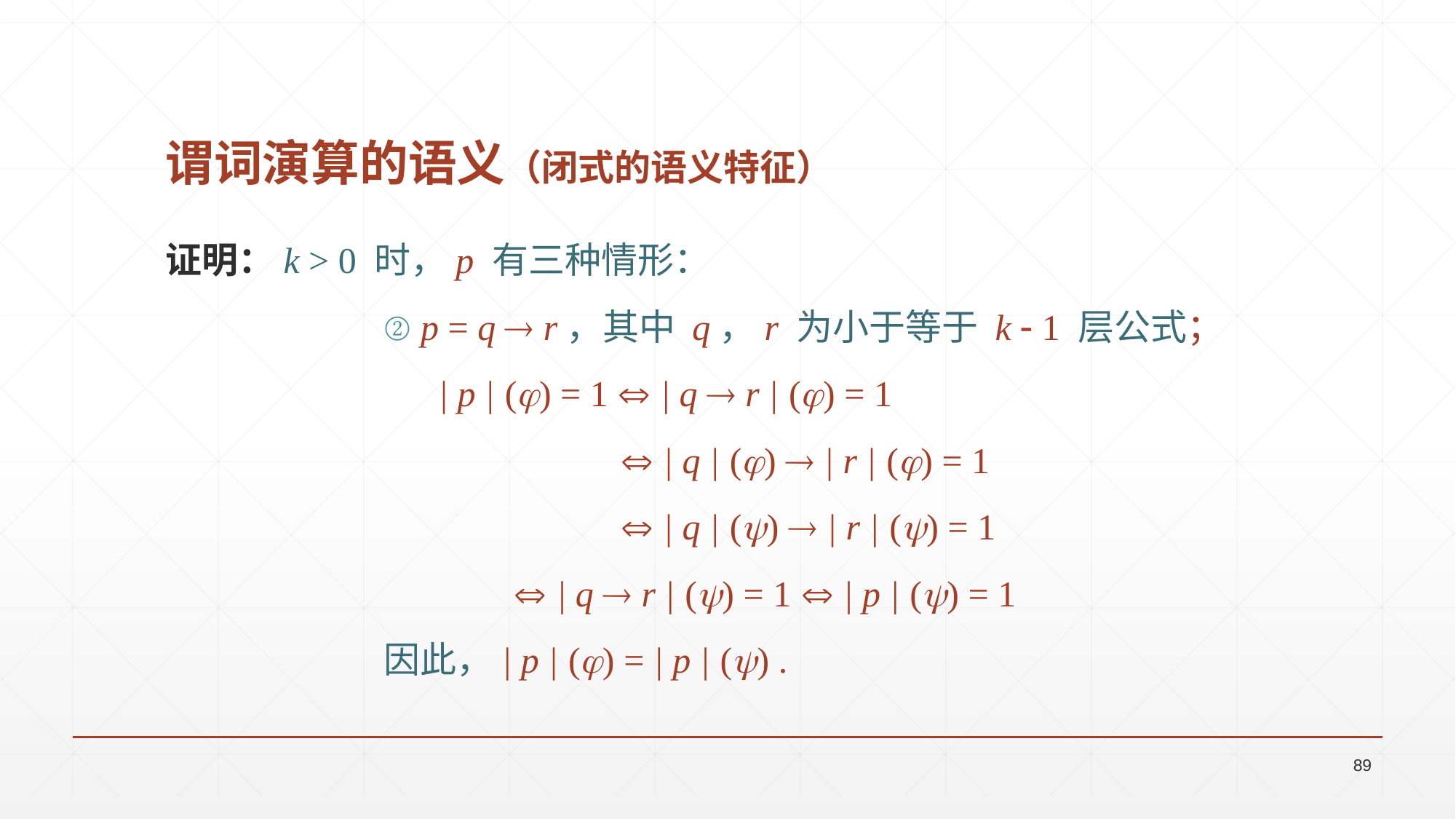

# 谓词演算的语义（闭式的语义特征）
证明：k > 0 时，p 有三种情形：
		② p = q → r，其中 q，r 为小于等于 k − 1 层公式；
 		      | p | (ϕ) = 1 ⇔ | q → r | (ϕ) = 1
				  ⇔ | q | (ϕ) → | r | (ϕ) = 1
      				  ⇔ | q | (ψ) → | r | (ψ) = 1
  ⇔ | q → r | (ψ) = 1 ⇔ | p | (ψ) = 1
		因此，| p | (ϕ) = | p | (ψ) .
89